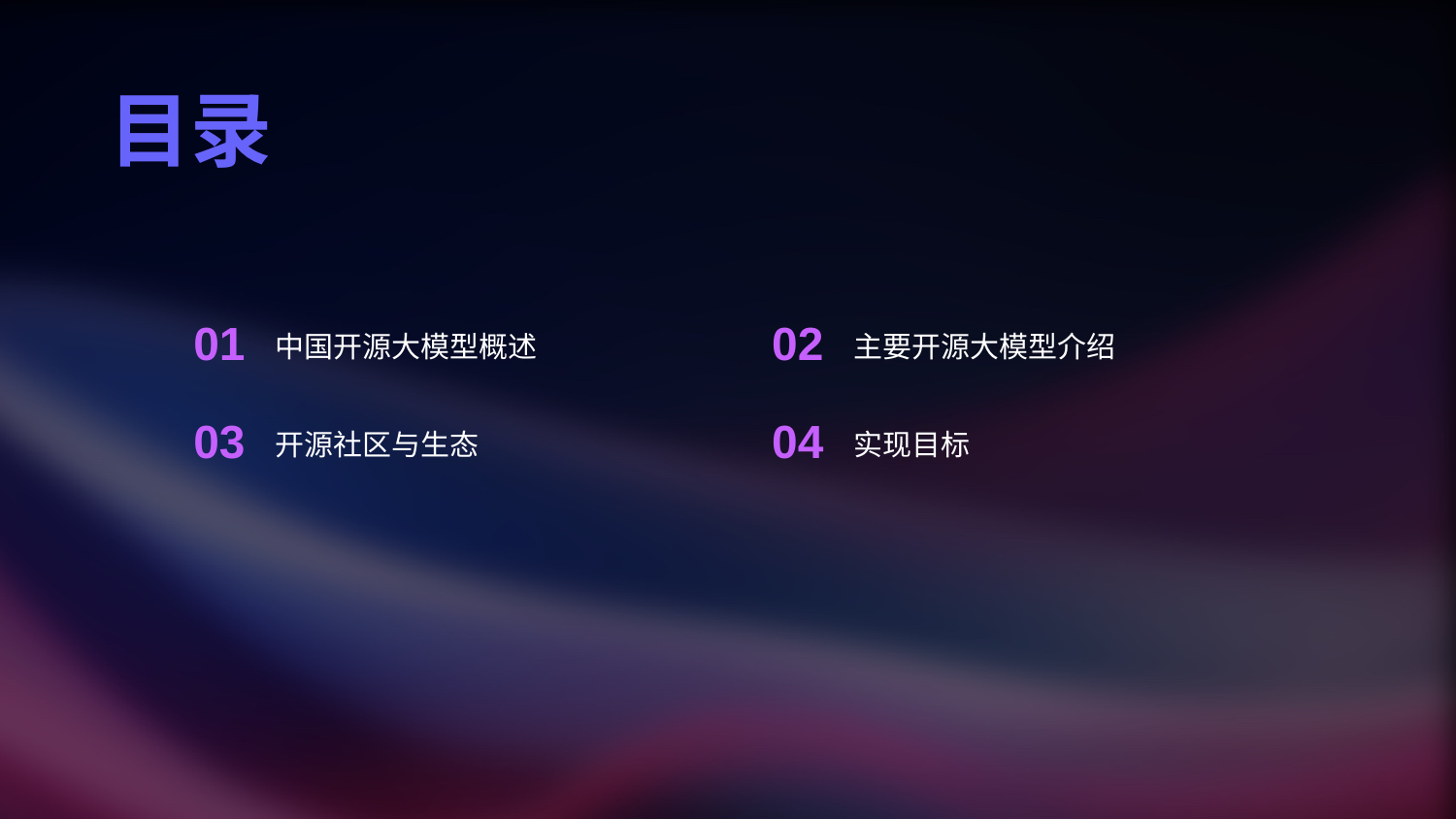

目录
01
02
中国开源大模型概述
主要开源大模型介绍
03
04
开源社区与生态
实现目标